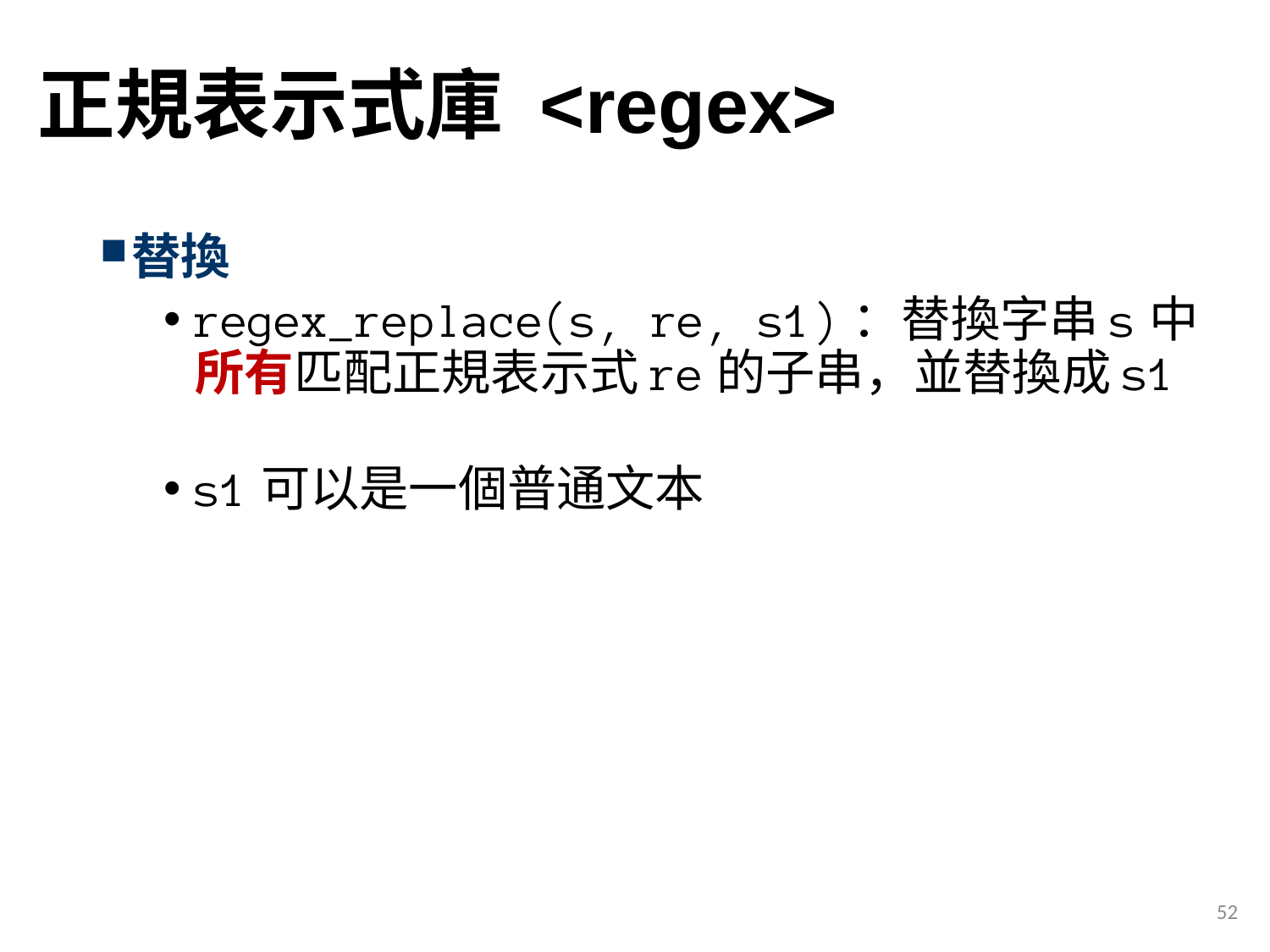

# 正規表示式庫 <regex>
替換
regex_replace(s, re, s1)：替換字串s中所有匹配正規表示式re的子串，並替換成s1

s1可以是一個普通文本

52